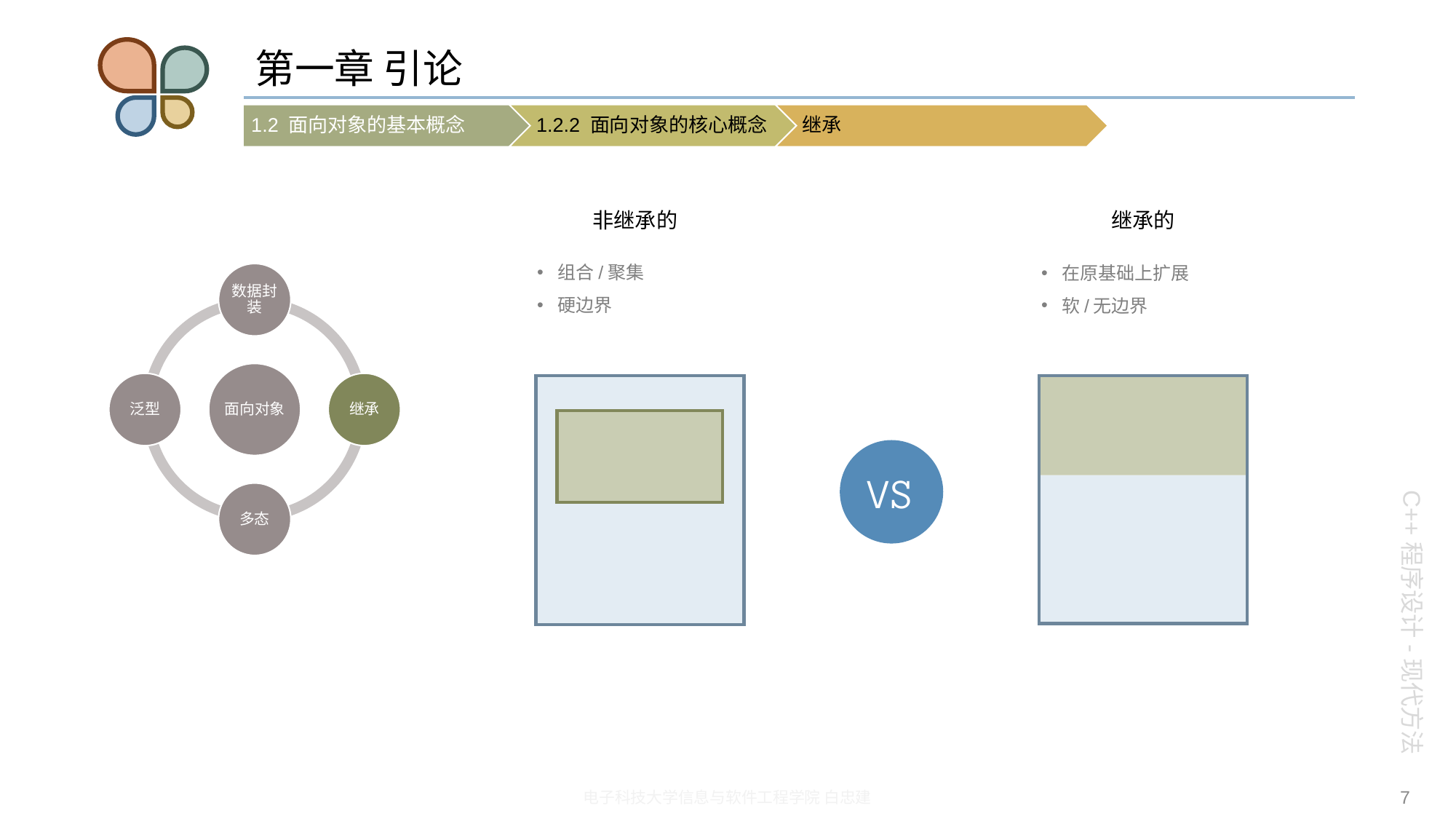

# 第一章 引论
1.2 面向对象的基本概念
1.2.2 面向对象的核心概念
继承
非继承的
继承的
组合/聚集
硬边界
在原基础上扩展
软/无边界
面向对象
数据封装
继承
多态
泛型

VS

7